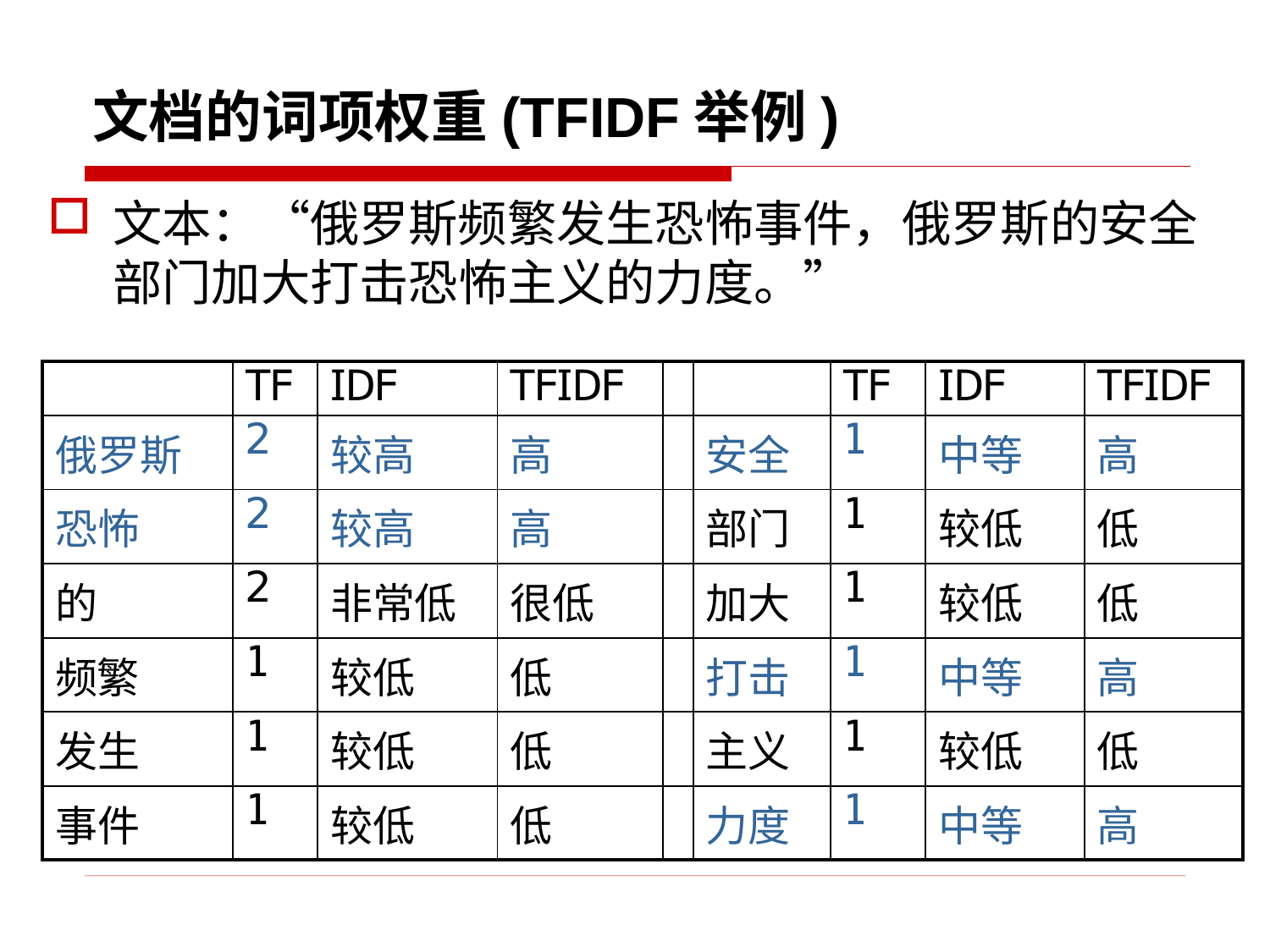

文档的词项权重(TFIDF举例)
文本：“俄罗斯频繁发生恐怖事件，俄罗斯的安全部门加大打击恐怖主义的力度。”

|  | TF | IDF | TFIDF |  |  | TF | IDF | TFIDF |
| --- | --- | --- | --- | --- | --- | --- | --- | --- |
| 俄罗斯 | 2 | 较高 | 高 |  | 安全 | 1 | 中等 | 高 |
| 恐怖 | 2 | 较高 | 高 |  | 部门 | 1 | 较低 | 低 |
| 的 | 2 | 非常低 | 很低 |  | 加大 | 1 | 较低 | 低 |
| 频繁 | 1 | 较低 | 低 |  | 打击 | 1 | 中等 | 高 |
| 发生 | 1 | 较低 | 低 |  | 主义 | 1 | 较低 | 低 |
| 事件 | 1 | 较低 | 低 |  | 力度 | 1 | 中等 | 高 |